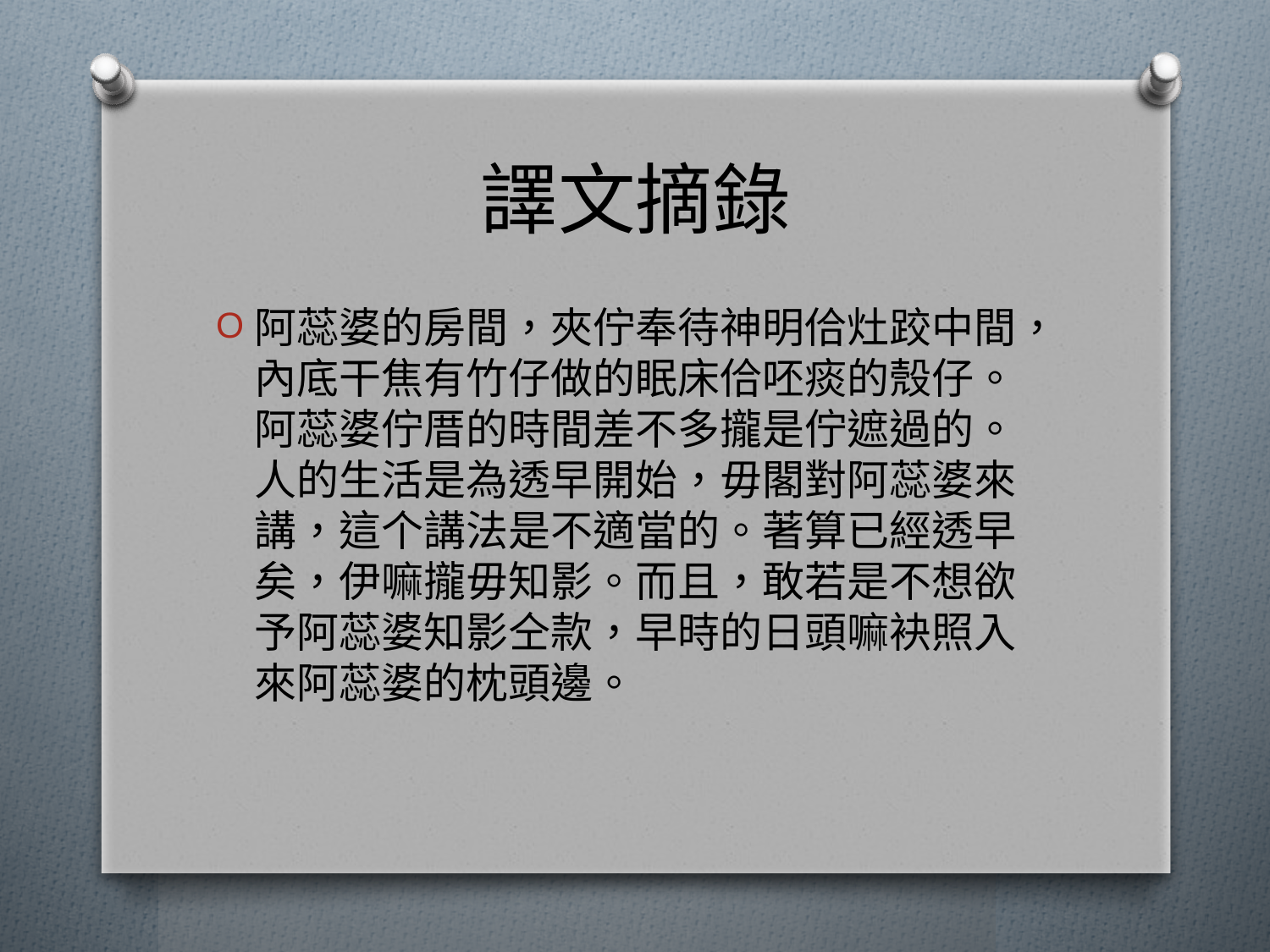

# 譯文摘錄
阿蕊婆的房間，夾佇奉待神明佮灶跤中間，內底干焦有竹仔做的眠床佮呸痰的殼仔。阿蕊婆佇厝的時間差不多攏是佇遮過的。人的生活是為透早開始，毋閣對阿蕊婆來講，這个講法是不適當的。著算已經透早矣，伊嘛攏毋知影。而且，敢若是不想欲予阿蕊婆知影仝款，早時的日頭嘛袂照入來阿蕊婆的枕頭邊。